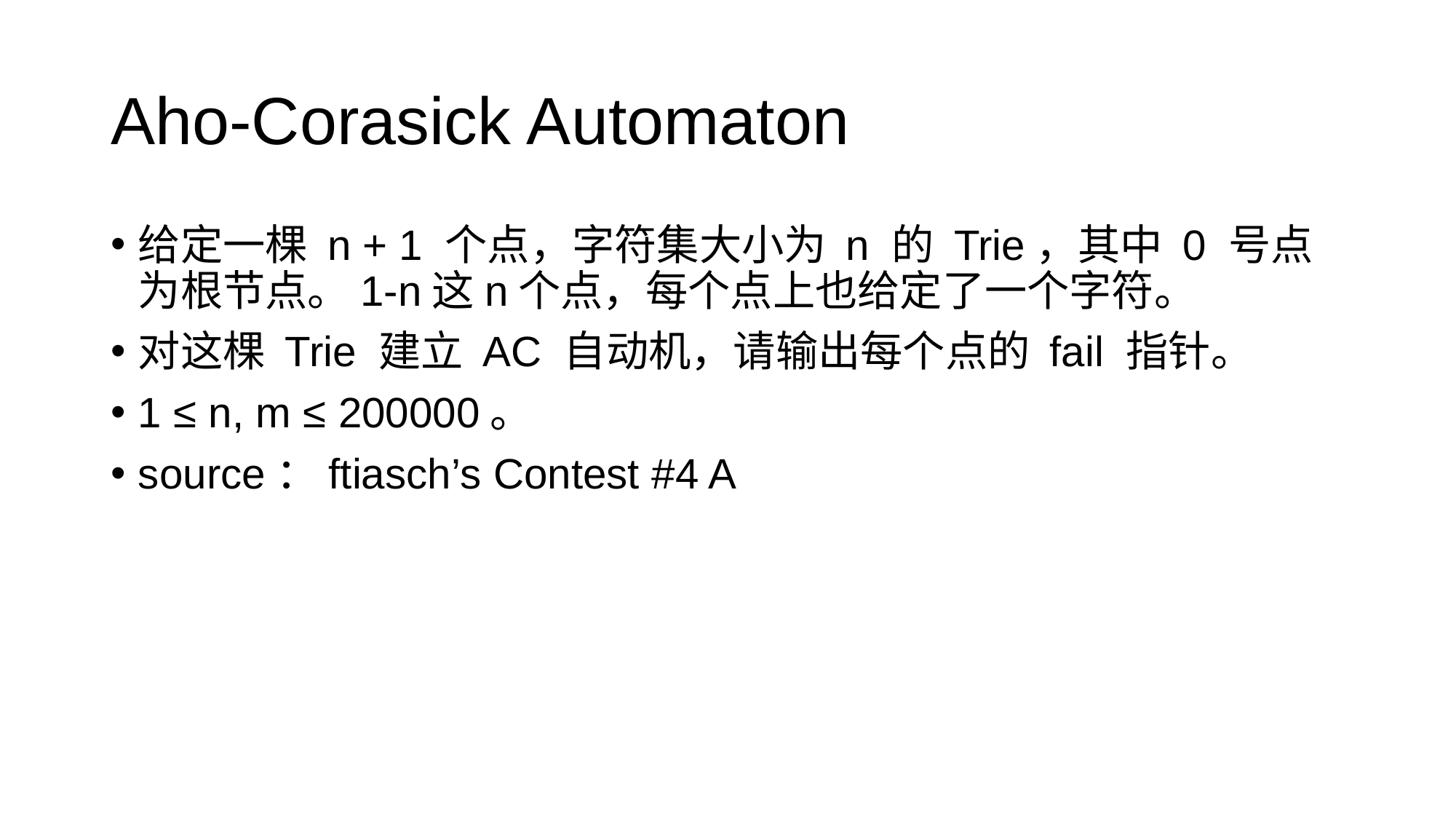

# Aho-Corasick Automaton
给定一棵 n + 1 个点，字符集大小为 n 的 Trie，其中 0 号点为根节点。1-n这n个点，每个点上也给定了一个字符。
对这棵 Trie 建立 AC 自动机，请输出每个点的 fail 指针。
1 ≤ n, m ≤ 200000。
source：ftiasch’s Contest #4 A